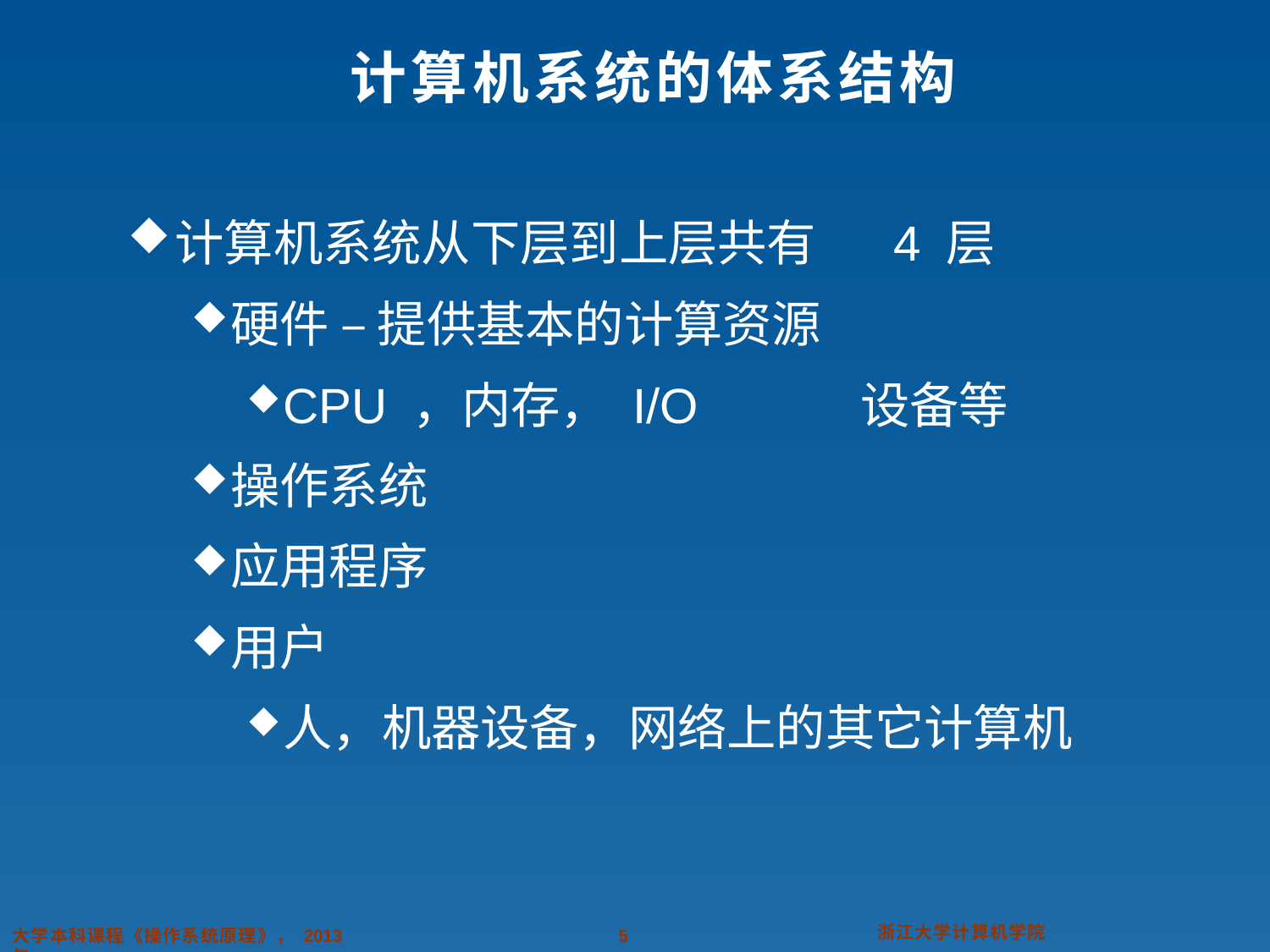

# 计算机系统的体系结构
计算机系统从下层到上层共有	4	层
硬件 – 提供基本的计算资源
CPU ，内存， I/O	设备等
操作系统
应用程序
用户
人，机器设备，网络上的其它计算机
浙江大学计算机学院
大学本科课程《操作系统原理》， 2013 年
5